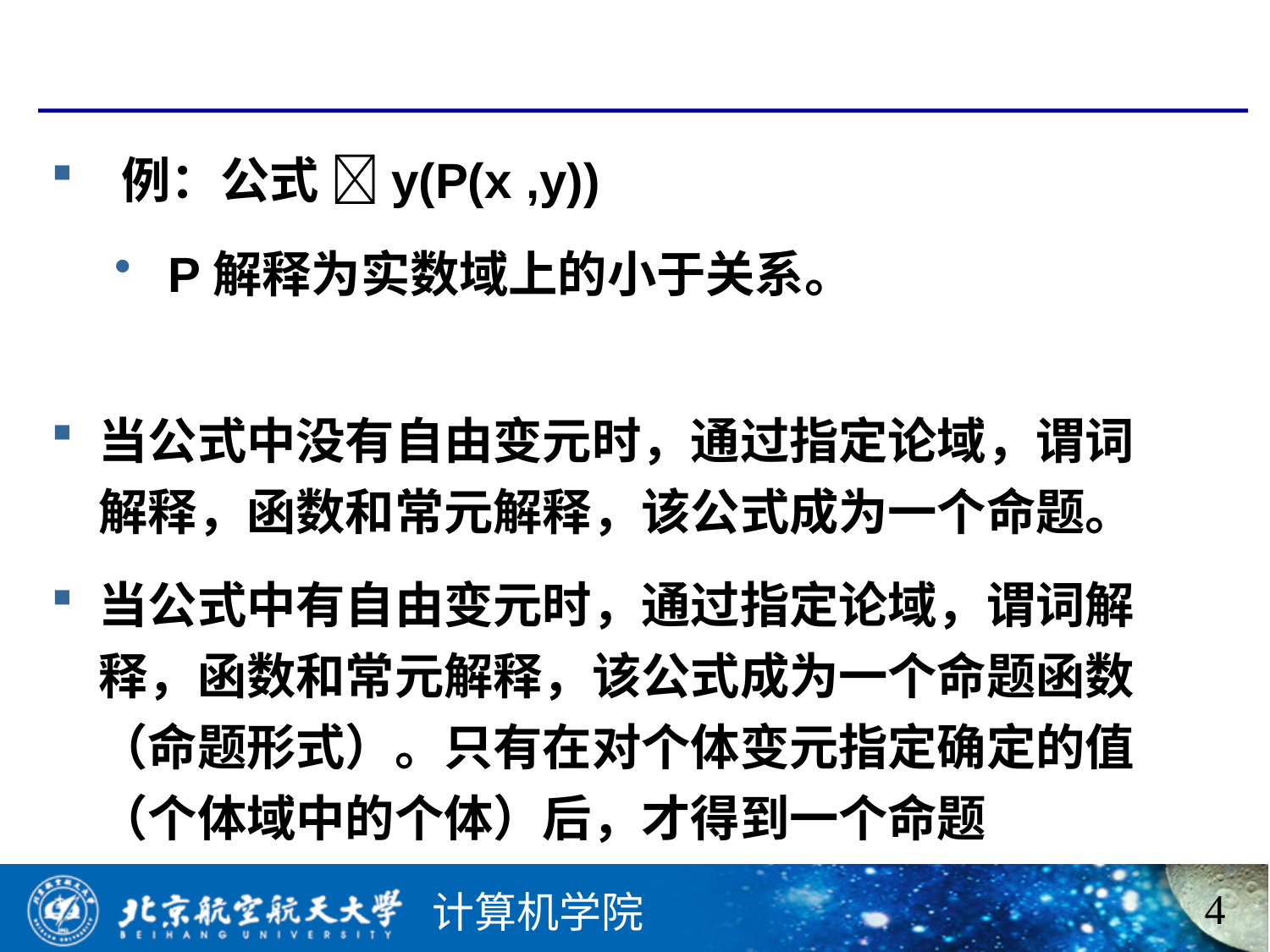

#
 例：公式 ∀y(P(x ,y))
 P解释为实数域上的小于关系。

当公式中没有自由变元时，通过指定论域，谓词解释，函数和常元解释，该公式成为一个命题。
当公式中有自由变元时，通过指定论域，谓词解释，函数和常元解释，该公式成为一个命题函数（命题形式）。只有在对个体变元指定确定的值（个体域中的个体）后，才得到一个命题